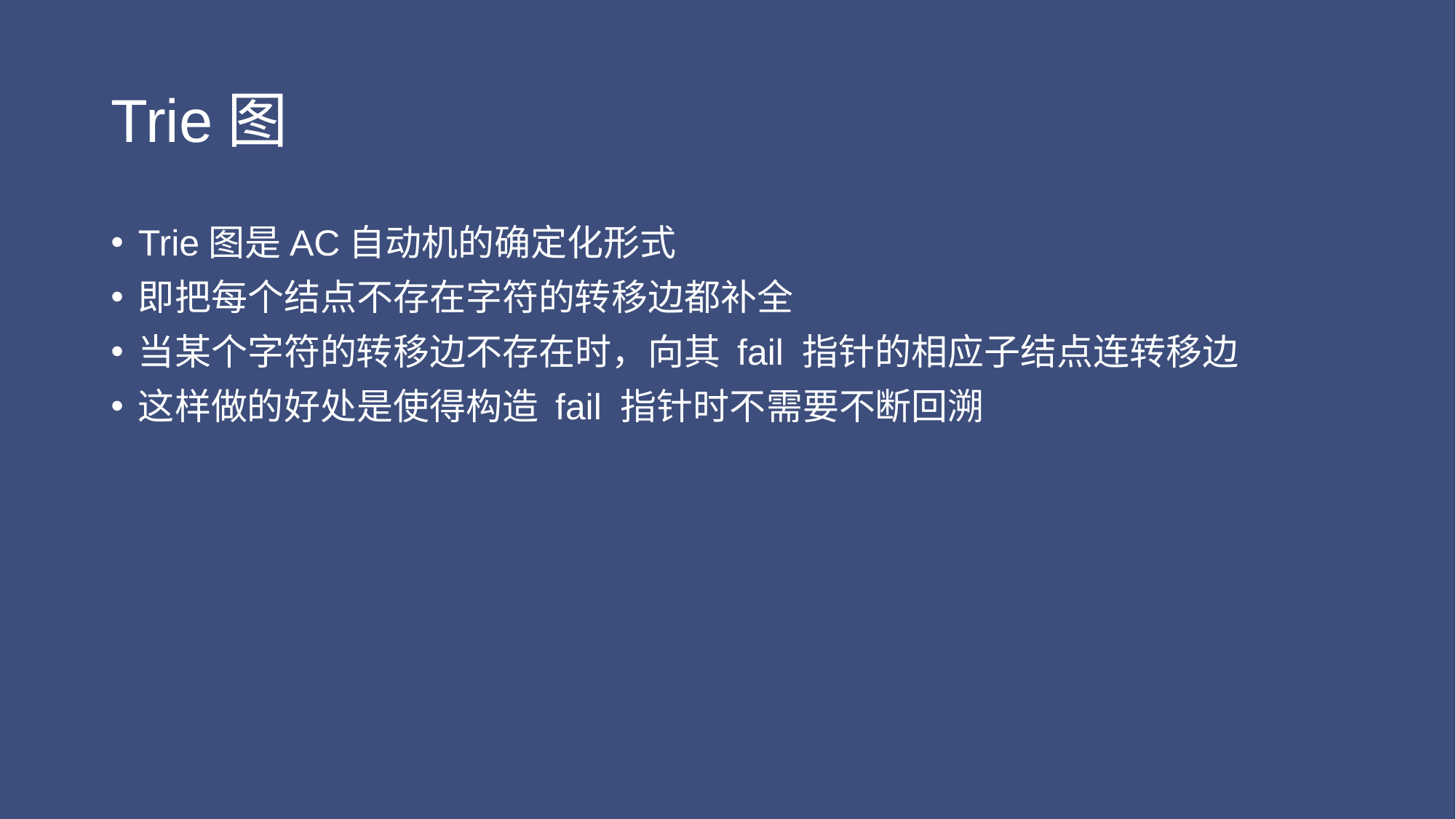

# Trie图
Trie图是AC自动机的确定化形式
即把每个结点不存在字符的转移边都补全
当某个字符的转移边不存在时，向其 fail 指针的相应子结点连转移边
这样做的好处是使得构造 fail 指针时不需要不断回溯